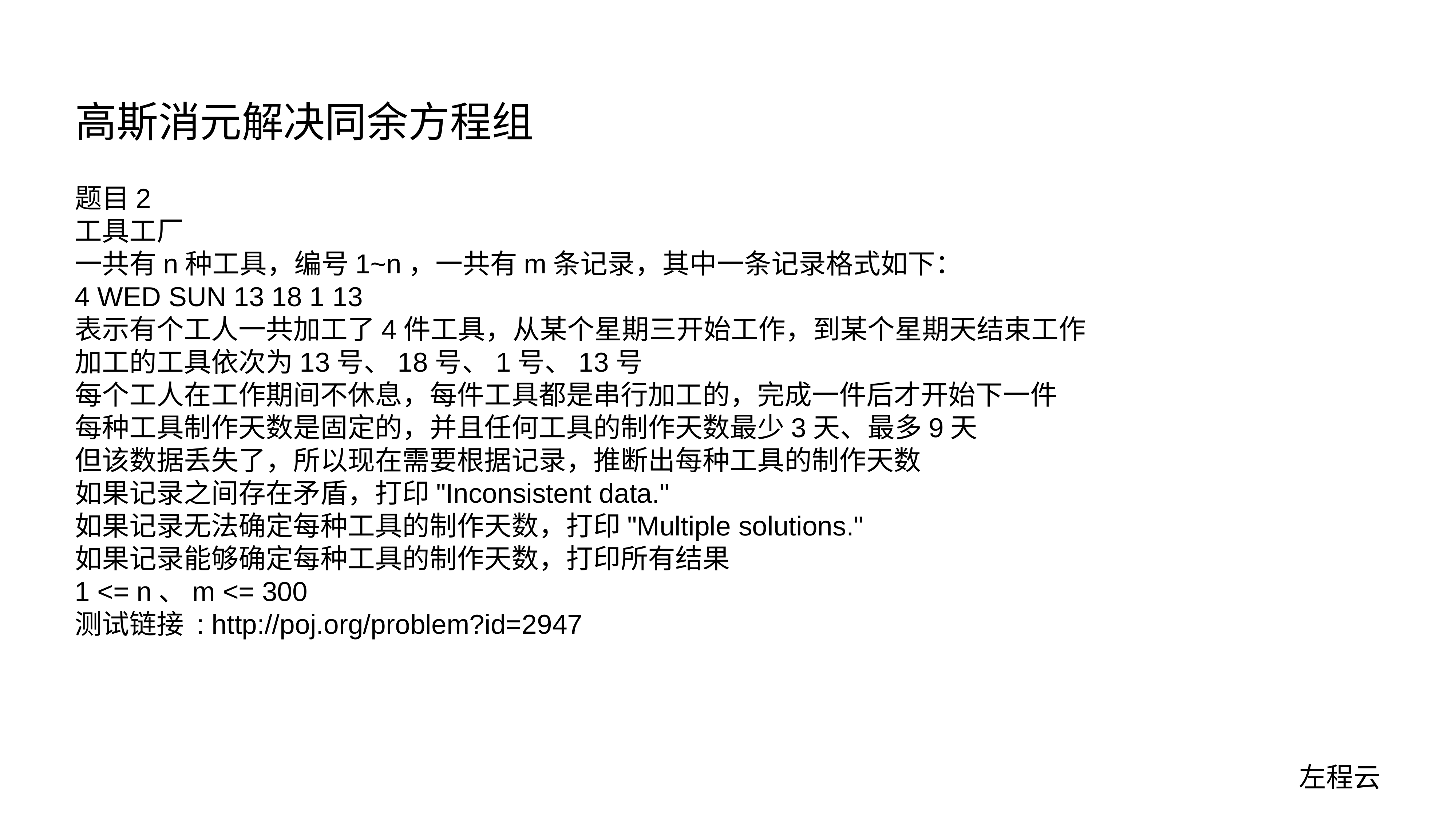

# 高斯消元解决同余方程组
题目2
工具工厂
一共有n种工具，编号1~n，一共有m条记录，其中一条记录格式如下：
4 WED SUN 13 18 1 13
表示有个工人一共加工了4件工具，从某个星期三开始工作，到某个星期天结束工作
加工的工具依次为13号、18号、1号、13号
每个工人在工作期间不休息，每件工具都是串行加工的，完成一件后才开始下一件
每种工具制作天数是固定的，并且任何工具的制作天数最少3天、最多9天
但该数据丢失了，所以现在需要根据记录，推断出每种工具的制作天数
如果记录之间存在矛盾，打印"Inconsistent data."
如果记录无法确定每种工具的制作天数，打印"Multiple solutions."
如果记录能够确定每种工具的制作天数，打印所有结果
1 <= n、m <= 300
测试链接 : http://poj.org/problem?id=2947
左程云